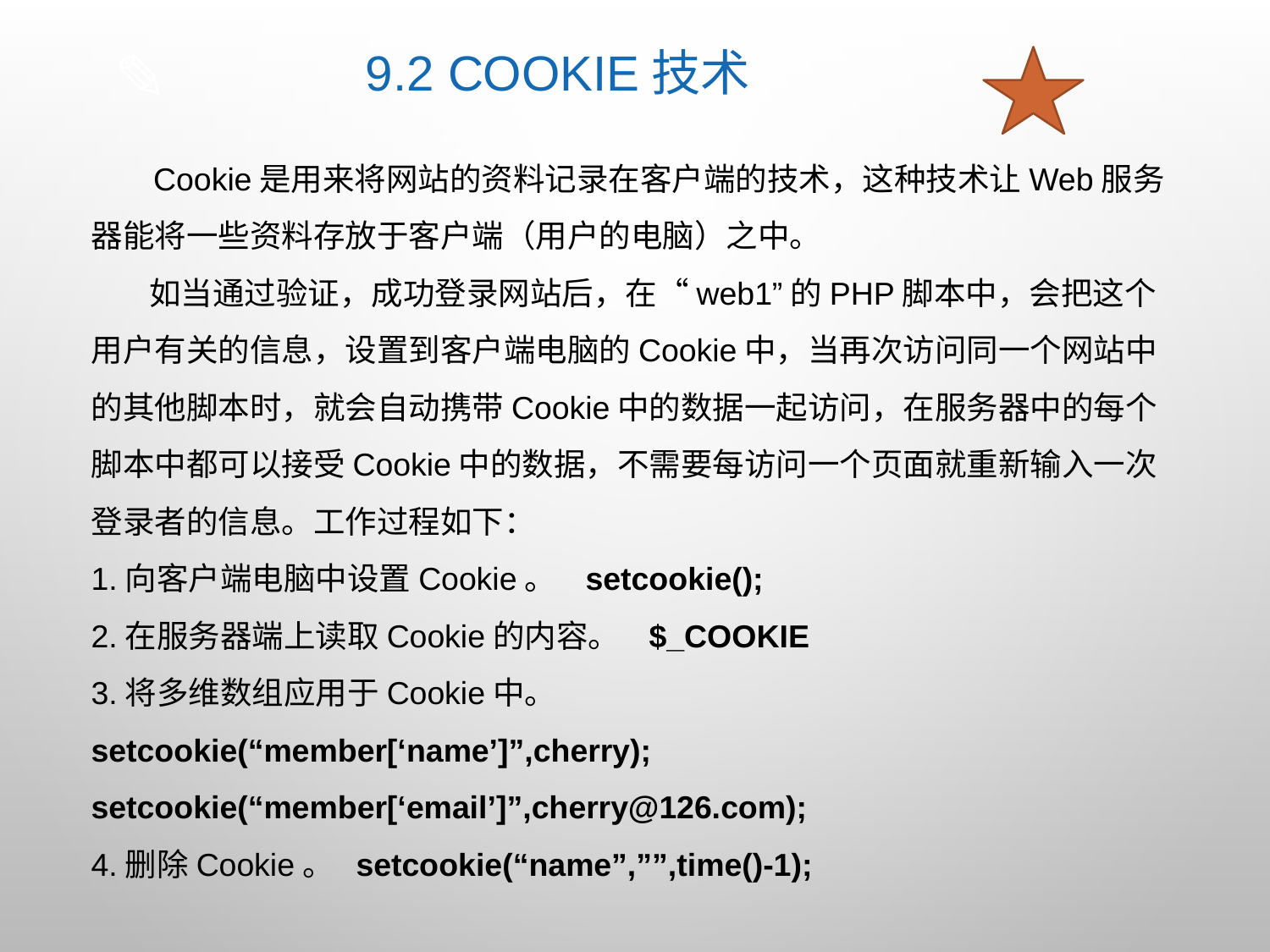

# 9.2 Cookie技术

       Cookie是用来将网站的资料记录在客户端的技术，这种技术让Web服务器能将一些资料存放于客户端（用户的电脑）之中。
       如当通过验证，成功登录网站后，在“web1”的PHP脚本中，会把这个用户有关的信息，设置到客户端电脑的Cookie中，当再次访问同一个网站中的其他脚本时，就会自动携带Cookie中的数据一起访问，在服务器中的每个脚本中都可以接受Cookie中的数据，不需要每访问一个页面就重新输入一次登录者的信息。工作过程如下：
1.向客户端电脑中设置Cookie。   setcookie();
2.在服务器端上读取Cookie的内容。   $_COOKIE
3.将多维数组应用于Cookie中。
setcookie(“member[‘name’]”,cherry);
setcookie(“member[‘email’]”,cherry@126.com);
4.删除Cookie。  setcookie(“name”,””,time()-1);